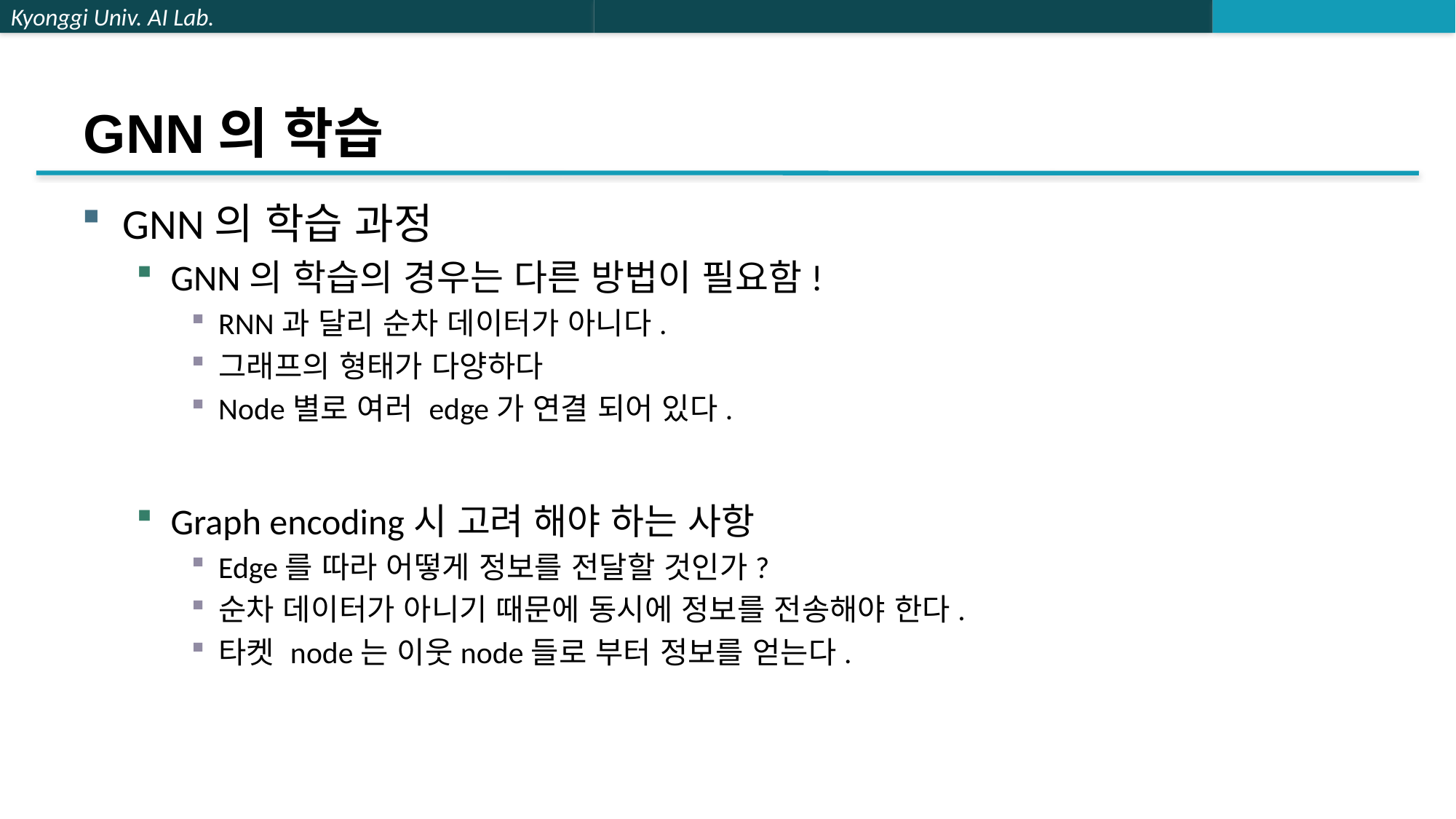

# GNN의 학습
GNN의 학습 과정
GNN의 학습의 경우는 다른 방법이 필요함!
RNN과 달리 순차 데이터가 아니다.
그래프의 형태가 다양하다
Node별로 여러 edge가 연결 되어 있다.

Graph encoding시 고려 해야 하는 사항
Edge를 따라 어떻게 정보를 전달할 것인가?
순차 데이터가 아니기 때문에 동시에 정보를 전송해야 한다.
타켓 node는 이웃node들로 부터 정보를 얻는다.